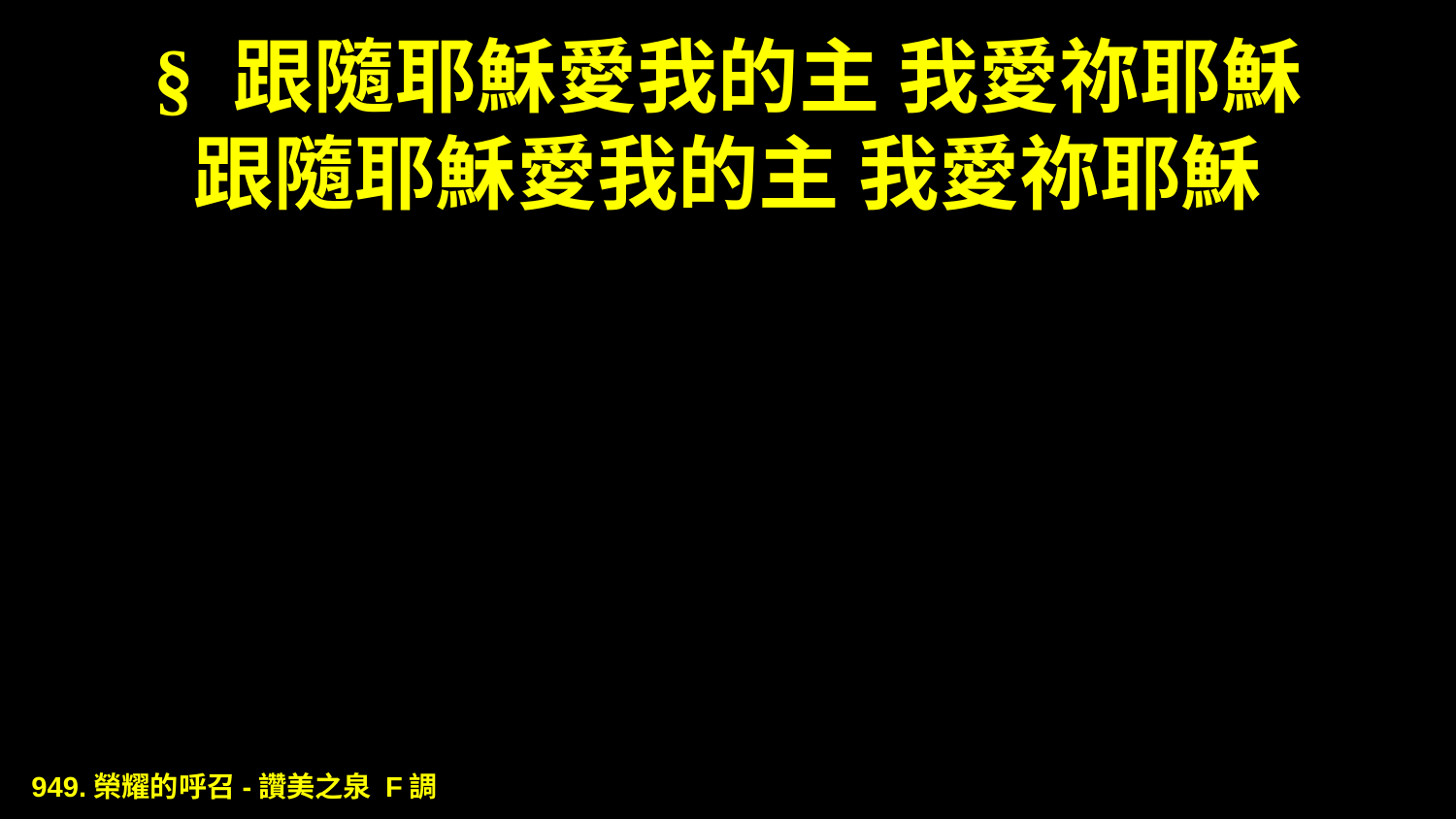

# § 跟隨耶穌愛我的主 我愛祢耶穌 跟隨耶穌愛我的主 我愛祢耶穌
949.榮耀的呼召-讚美之泉 F調